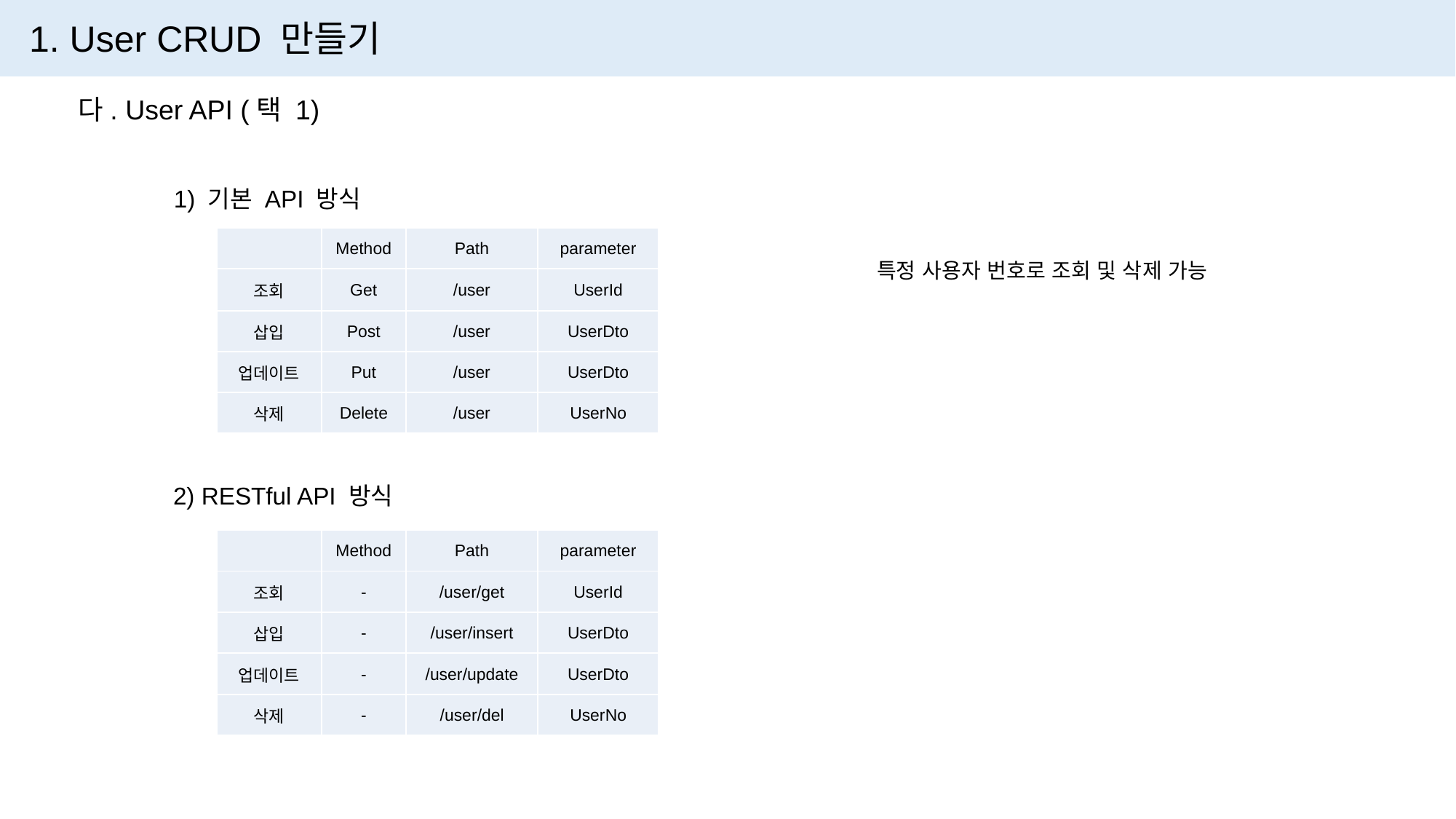

1. User CRUD 만들기
다. User API (택 1)
1) 기본 API 방식
|  | Method | Path | parameter |
| --- | --- | --- | --- |
| 조회 | Get | /user | UserId |
| 삽입 | Post | /user | UserDto |
| 업데이트 | Put | /user | UserDto |
| 삭제 | Delete | /user | UserNo |
특정 사용자 번호로 조회 및 삭제 가능
2) RESTful API 방식
|  | Method | Path | parameter |
| --- | --- | --- | --- |
| 조회 | - | /user/get | UserId |
| 삽입 | - | /user/insert | UserDto |
| 업데이트 | - | /user/update | UserDto |
| 삭제 | - | /user/del | UserNo |